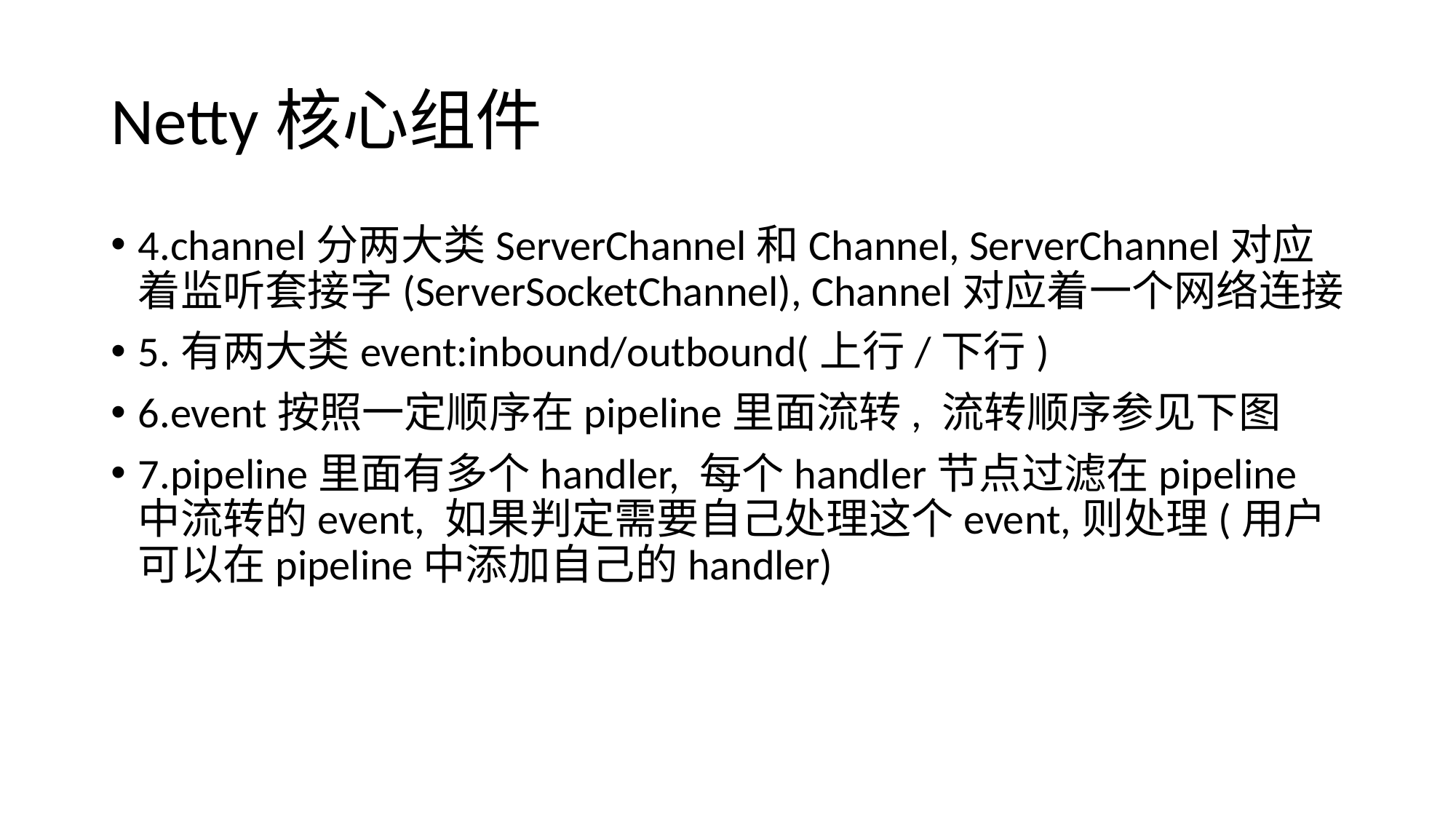

# Netty核心组件
4.channel分两大类ServerChannel和Channel, ServerChannel对应着监听套接字(ServerSocketChannel), Channel对应着一个网络连接
5.有两大类event:inbound/outbound(上行/下行)
6.event按照一定顺序在pipeline里面流转, 流转顺序参见下图
7.pipeline里面有多个handler, 每个handler节点过滤在pipeline中流转的event, 如果判定需要自己处理这个event,则处理(用户可以在pipeline中添加自己的handler)